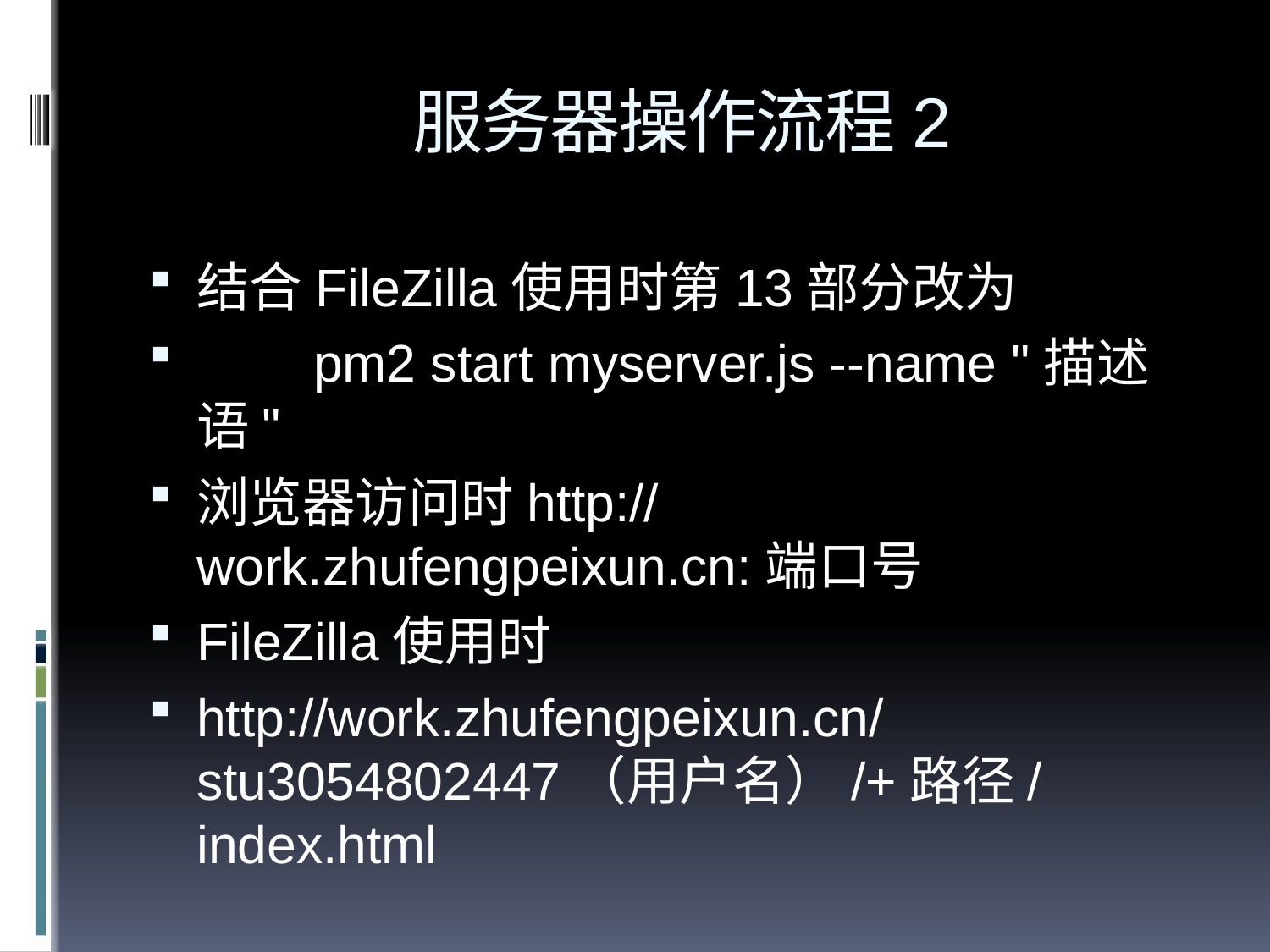

# 服务器操作流程2
结合FileZilla使用时第13部分改为
        pm2 start myserver.js --name "描述语"
浏览器访问时http://work.zhufengpeixun.cn:端口号
FileZilla使用时
http://work.zhufengpeixun.cn/stu3054802447（用户名）/+路径/index.html